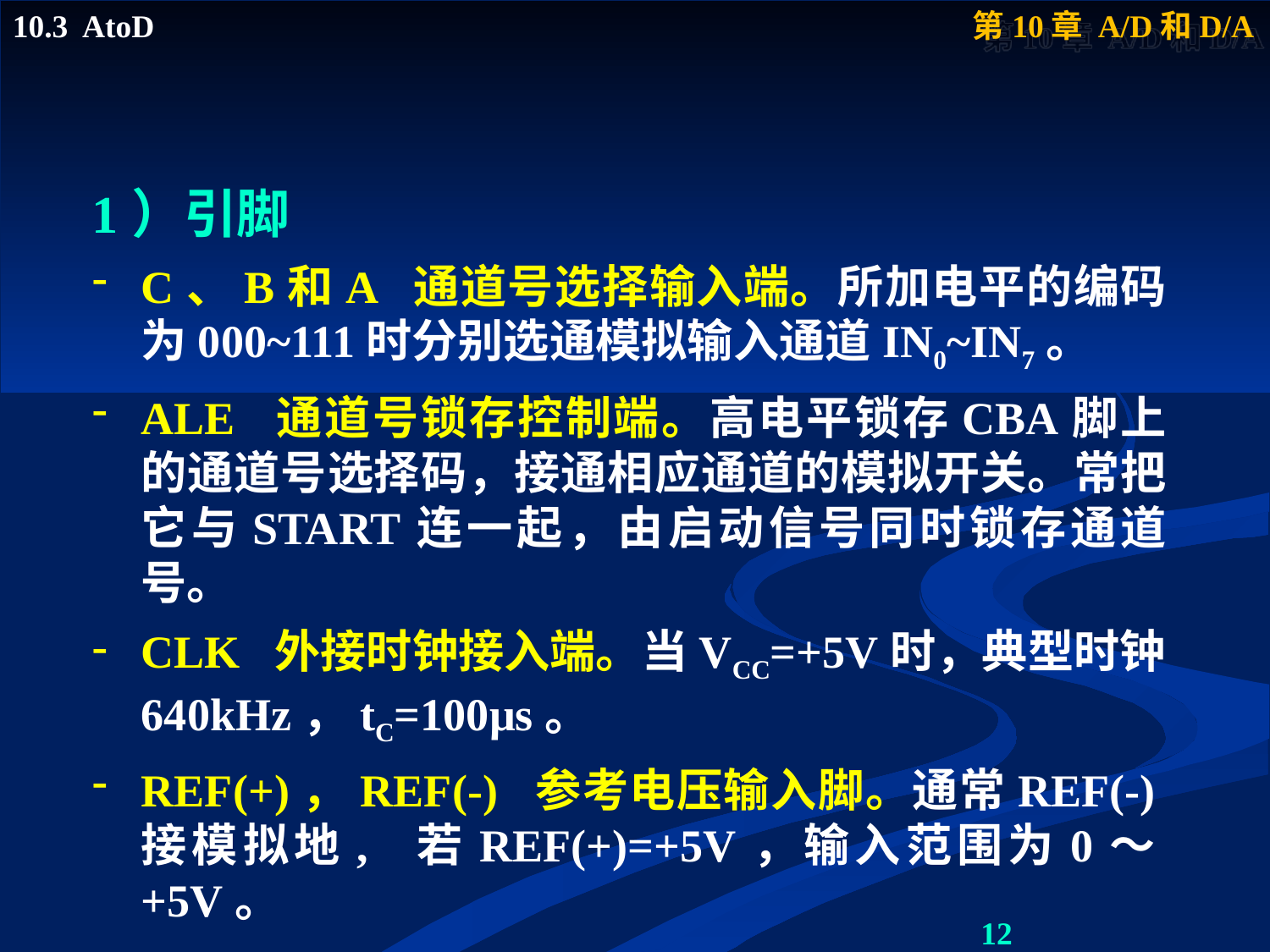

#
1）引脚
C、B和A  通道号选择输入端。所加电平的编码为000~111时分别选通模拟输入通道IN0~IN7。
ALE  通道号锁存控制端。高电平锁存CBA脚上的通道号选择码，接通相应通道的模拟开关。常把它与START连一起，由启动信号同时锁存通道号。
CLK  外接时钟接入端。当VCC=+5V时，典型时钟640kHz，tC=100μs。
REF(+)，REF(-)  参考电压输入脚。通常REF(-)接模拟地,  若REF(+)=+5V，输入范围为0～+5V。